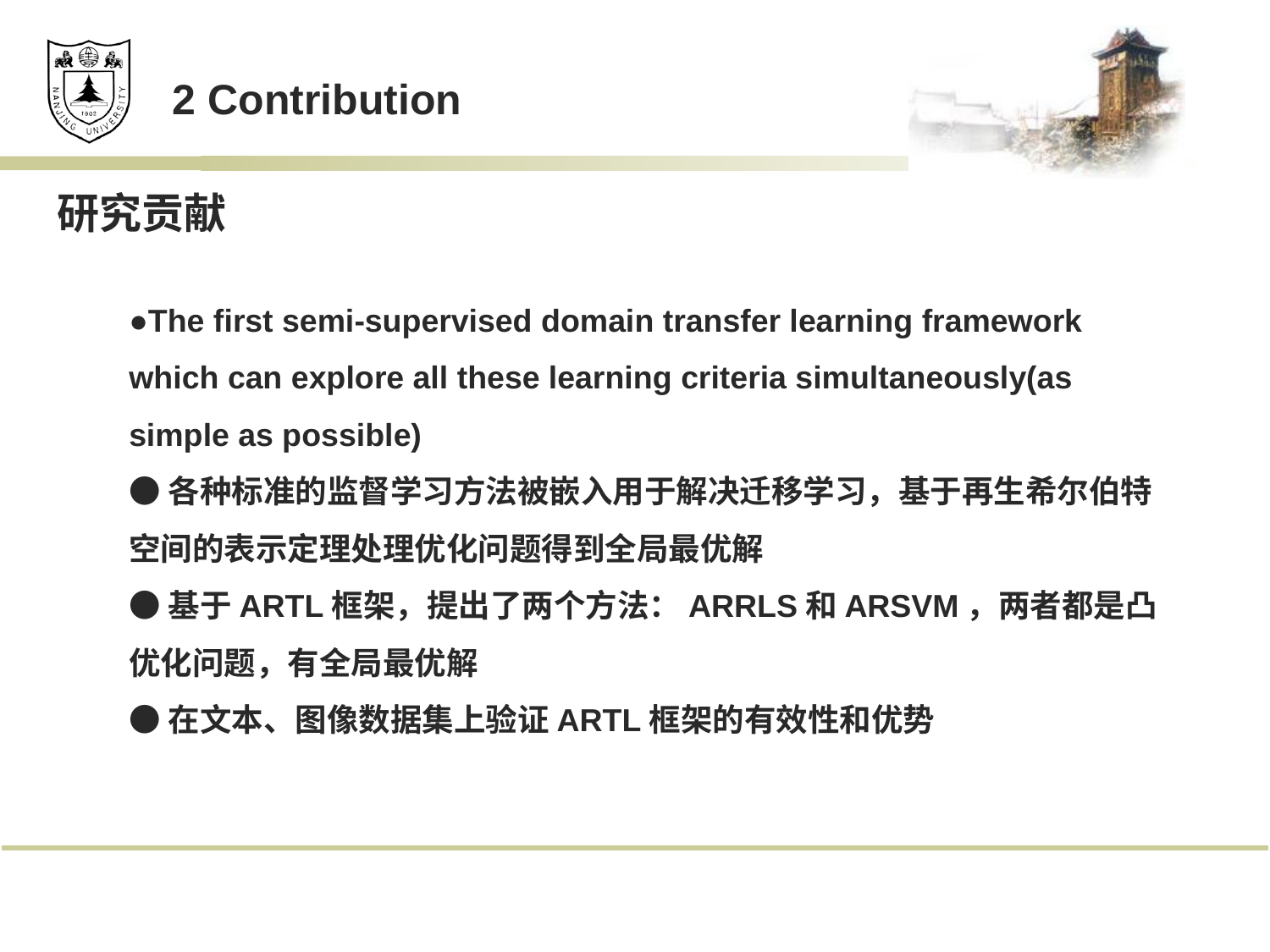

2 Contribution
 研究贡献
●The first semi-supervised domain transfer learning framework which can explore all these learning criteria simultaneously(as simple as possible)
●各种标准的监督学习方法被嵌入用于解决迁移学习，基于再生希尔伯特空间的表示定理处理优化问题得到全局最优解
●基于ARTL框架，提出了两个方法：ARRLS和ARSVM，两者都是凸优化问题，有全局最优解
●在文本、图像数据集上验证ARTL框架的有效性和优势